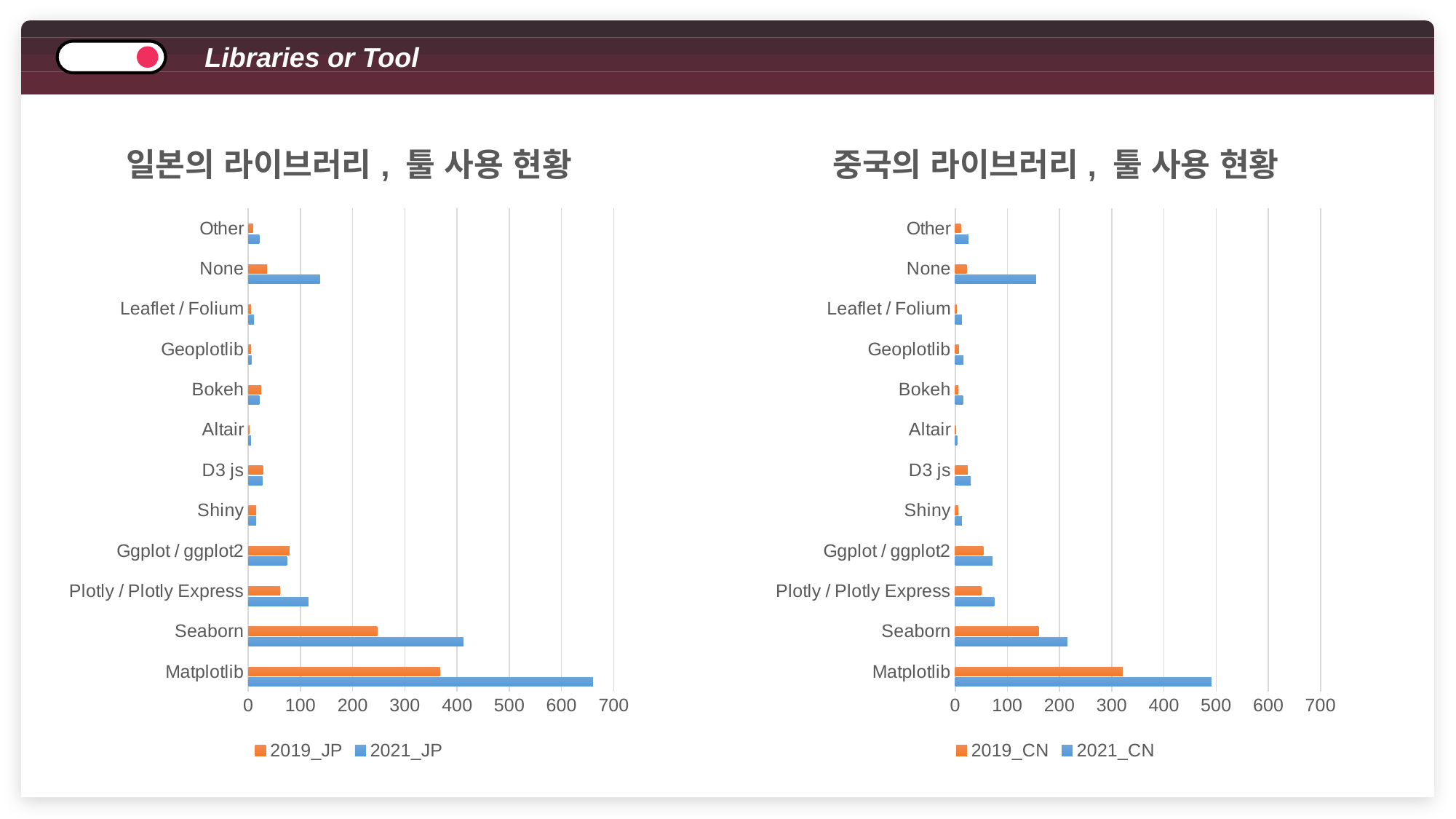

Libraries or Tool

### Chart: 일본의 라이브러리, 툴 사용 현황

| Category | 2021_JP | 2019_JP | 열1 |
|---|---|---|---|
| Matplotlib | 660.0 | 367.0 | None |
| Seaborn | 412.0 | 247.0 | None |
| Plotly / Plotly Express | 115.0 | 61.0 | None |
| Ggplot / ggplot2 | 74.0 | 79.0 | None |
| Shiny | 15.0 | 15.0 | None |
| D3 js | 27.0 | 28.0 | None |
| Altair | 5.0 | 2.0 | None |
| Bokeh | 21.0 | 25.0 | None |
| Geoplotlib | 6.0 | 5.0 | None |
| Leaflet / Folium | 11.0 | 5.0 | None |
| None | 137.0 | 36.0 | None |
| Other | 21.0 | 9.0 | None |

### Chart: 중국의 라이브러리, 툴 사용 현황

| Category | 2021_CN | 2019_CN | 열1 |
|---|---|---|---|
| Matplotlib | 491.0 | 321.0 | None |
| Seaborn | 215.0 | 160.0 | None |
| Plotly / Plotly Express | 75.0 | 50.0 | None |
| Ggplot / ggplot2 | 72.0 | 54.0 | None |
| Shiny | 13.0 | 6.0 | None |
| D3 js | 30.0 | 24.0 | None |
| Altair | 4.0 | 1.0 | None |
| Bokeh | 15.0 | 6.0 | None |
| Geoplotlib | 16.0 | 7.0 | None |
| Leaflet / Folium | 13.0 | 3.0 | None |
| None | 155.0 | 22.0 | None |
| Other | 26.0 | 11.0 | None |